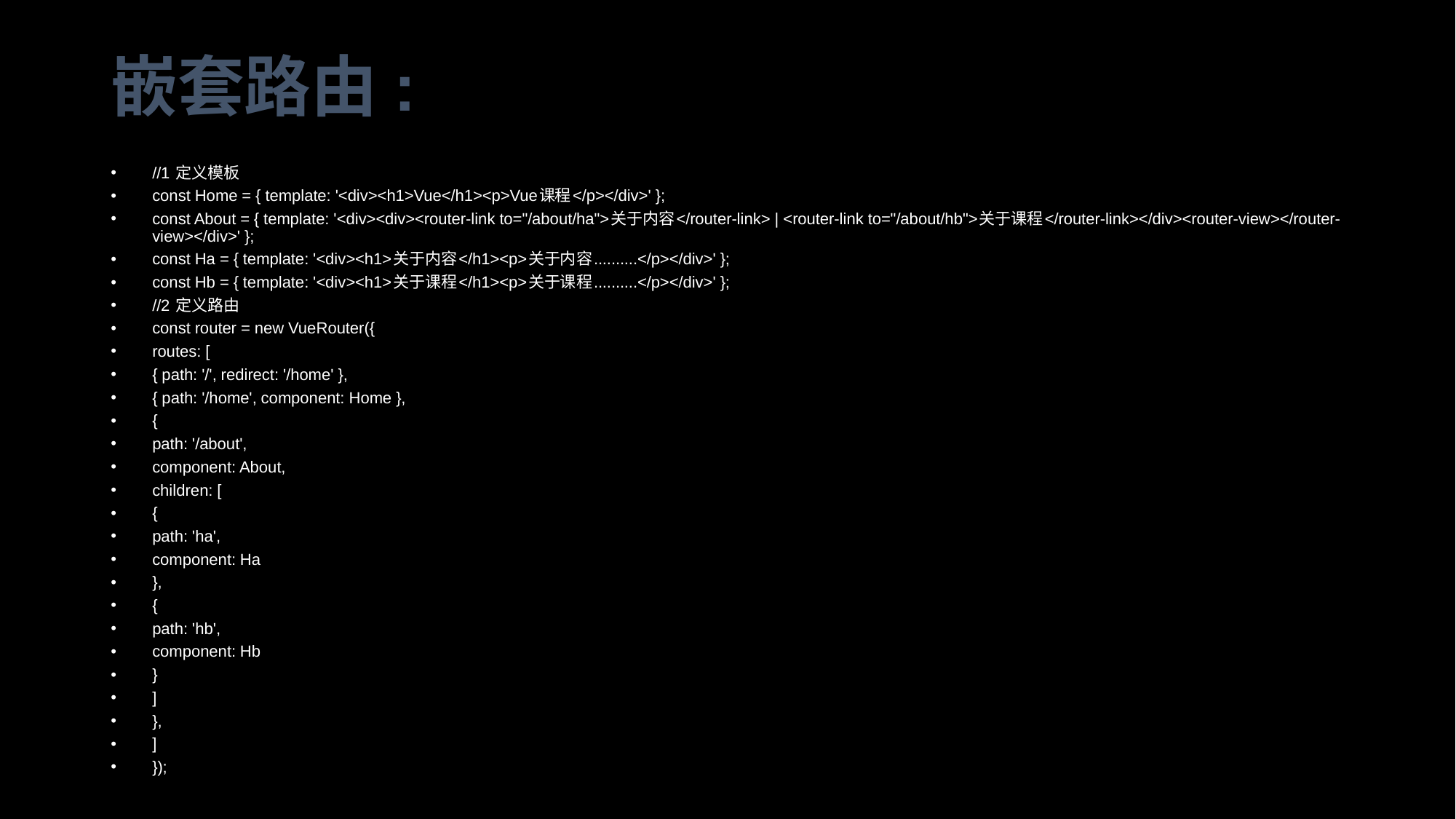

# 嵌套路由:
//1 定义模板
const Home = { template: '<div><h1>Vue</h1><p>Vue课程</p></div>' };
const About = { template: '<div><div><router-link to="/about/ha">关于内容</router-link> | <router-link to="/about/hb">关于课程</router-link></div><router-view></router-view></div>' };
const Ha = { template: '<div><h1>关于内容</h1><p>关于内容..........</p></div>' };
const Hb = { template: '<div><h1>关于课程</h1><p>关于课程..........</p></div>' };
//2 定义路由
const router = new VueRouter({
routes: [
{ path: '/', redirect: '/home' },
{ path: '/home', component: Home },
{
path: '/about',
component: About,
children: [
{
path: 'ha',
component: Ha
},
{
path: 'hb',
component: Hb
}
]
},
]
});